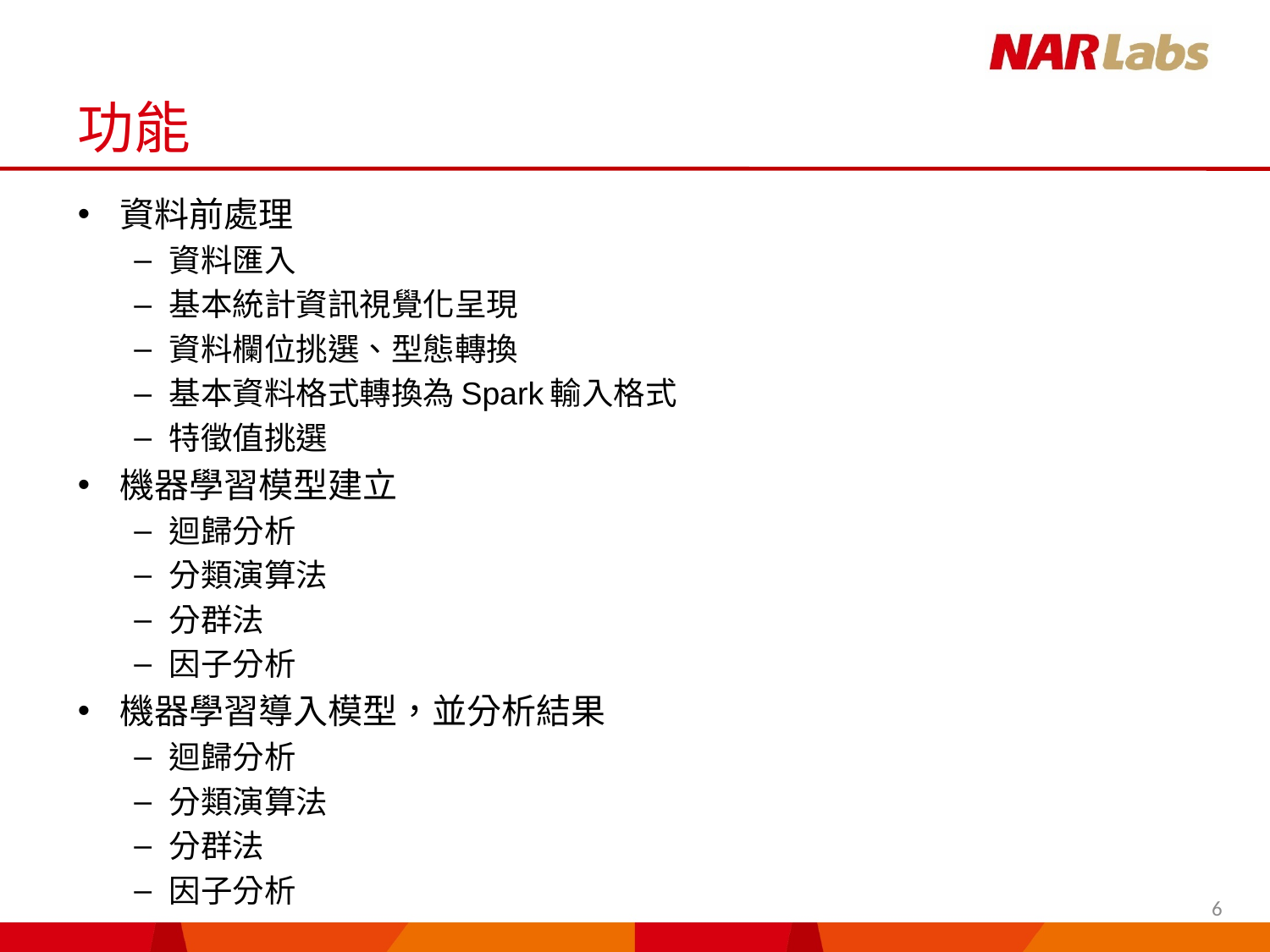

# 功能
資料前處理
資料匯入
基本統計資訊視覺化呈現
資料欄位挑選、型態轉換
基本資料格式轉換為Spark輸入格式
特徵值挑選
機器學習模型建立
迴歸分析
分類演算法
分群法
因子分析
機器學習導入模型，並分析結果
迴歸分析
分類演算法
分群法
因子分析
6